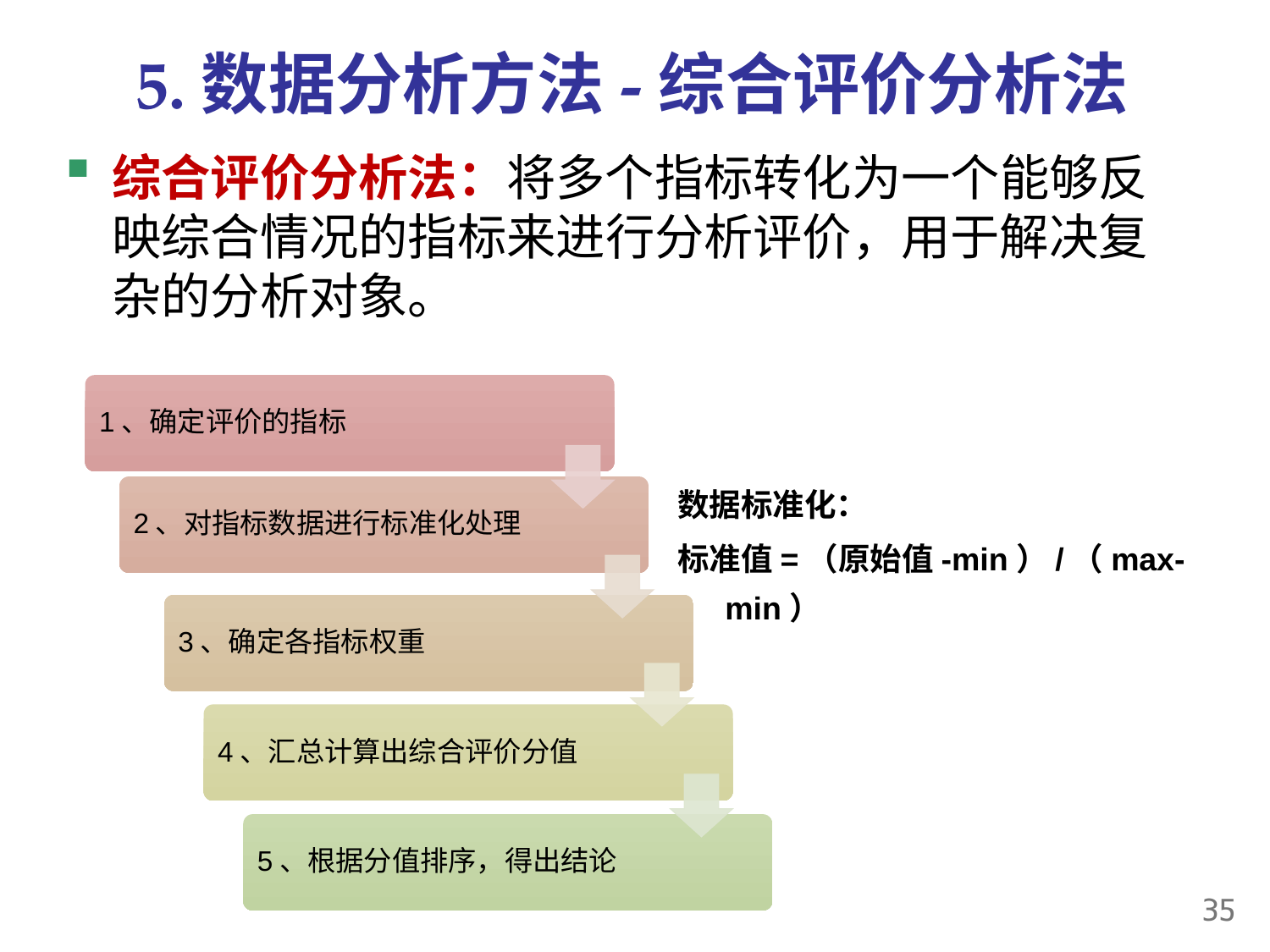

# 5.数据分析方法-综合评价分析法
综合评价分析法：将多个指标转化为一个能够反映综合情况的指标来进行分析评价，用于解决复杂的分析对象。

1、确定评价的指标
2、对指标数据进行标准化处理
3、确定各指标权重
4、汇总计算出综合评价分值
5、根据分值排序，得出结论

数据标准化：
标准值=（原始值-min）/（max-min）
35